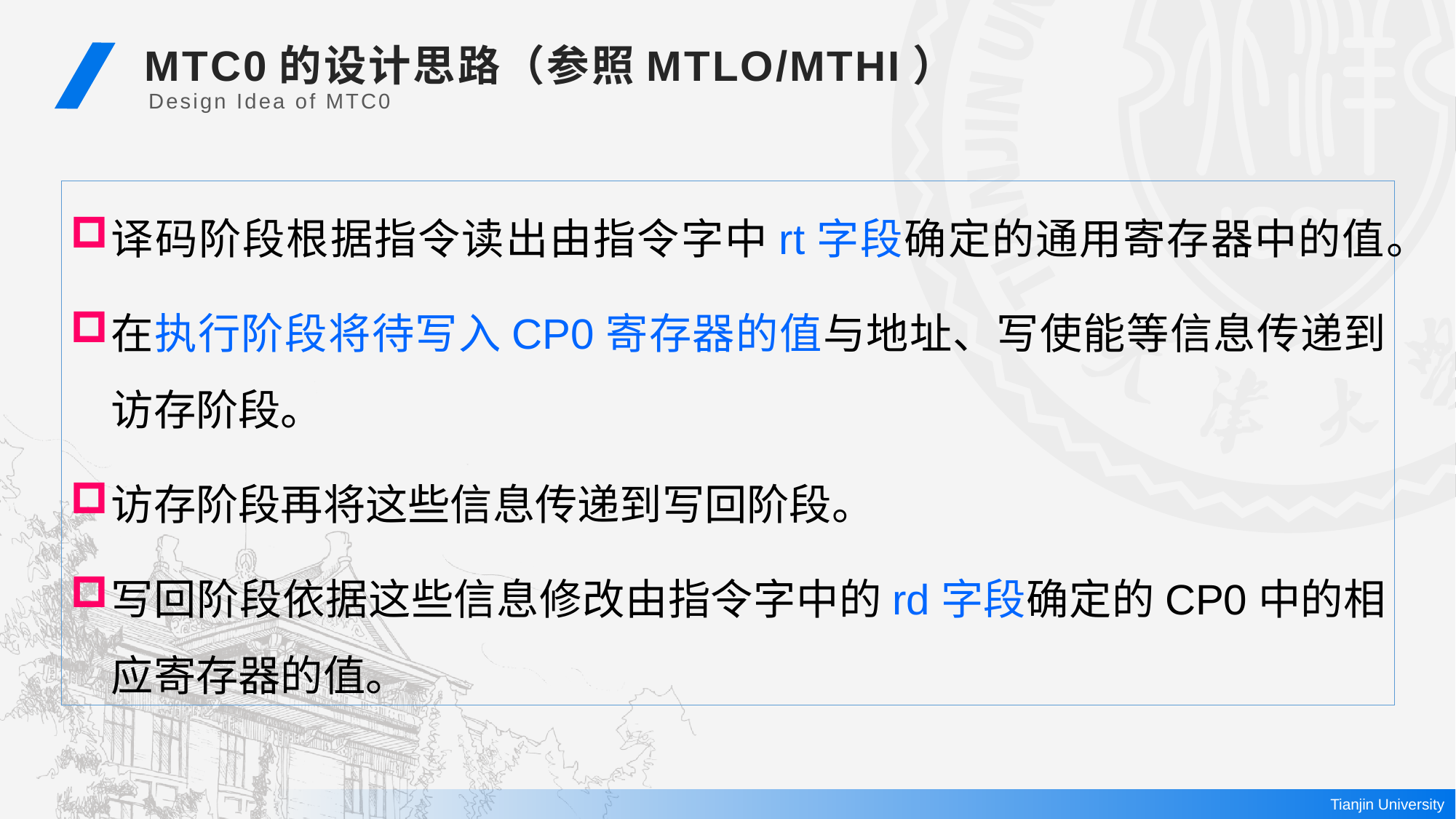

MTC0的设计思路（参照MTLO/MTHI）
Design Idea of MTC0
译码阶段根据指令读出由指令字中rt字段确定的通用寄存器中的值。
在执行阶段将待写入CP0寄存器的值与地址、写使能等信息传递到访存阶段。
访存阶段再将这些信息传递到写回阶段。
写回阶段依据这些信息修改由指令字中的rd字段确定的CP0中的相应寄存器的值。